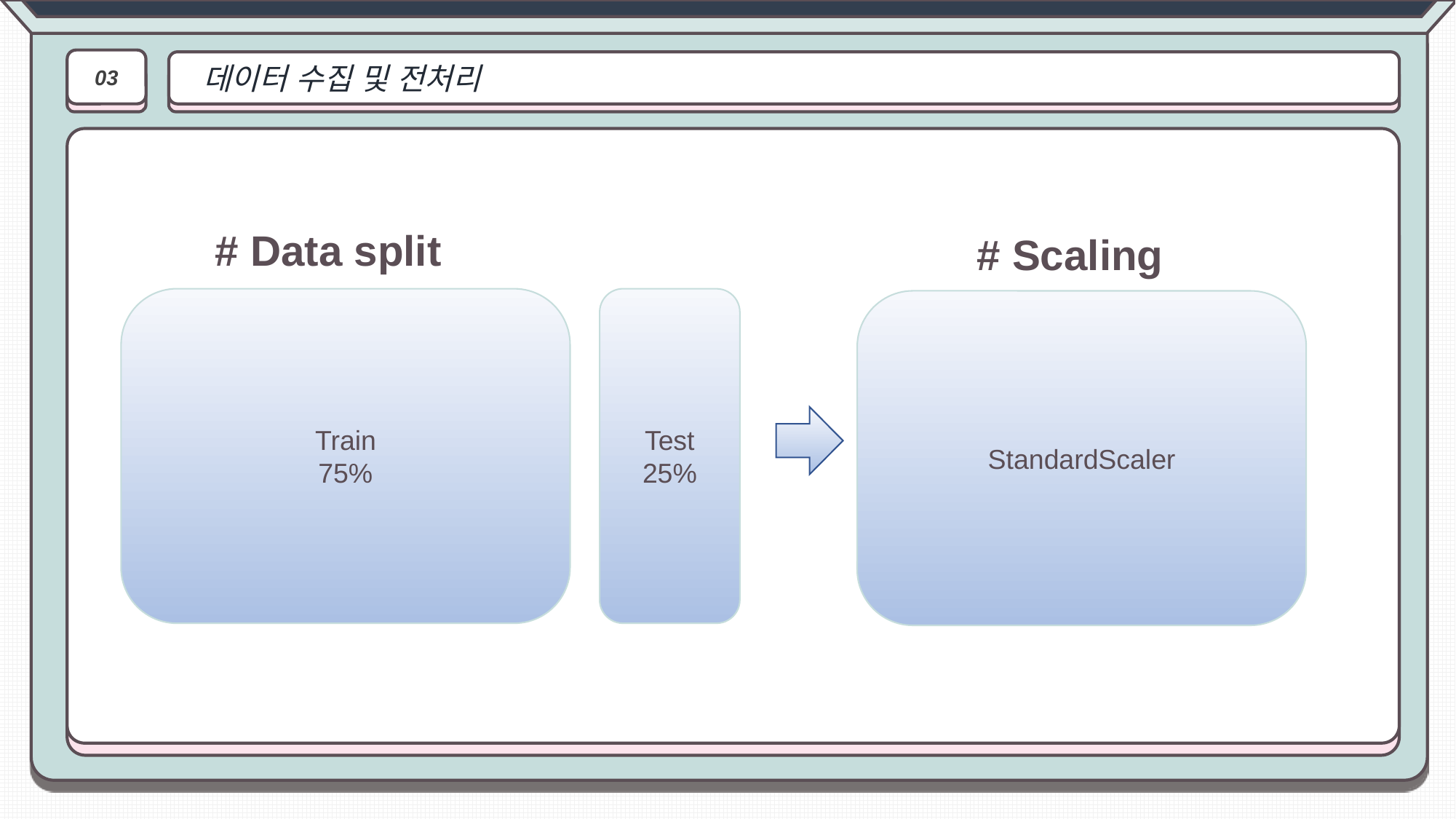

03

데이터 수집 및 전처리

# Data split
# Scaling
Train
75%
Test
25%
StandardScaler